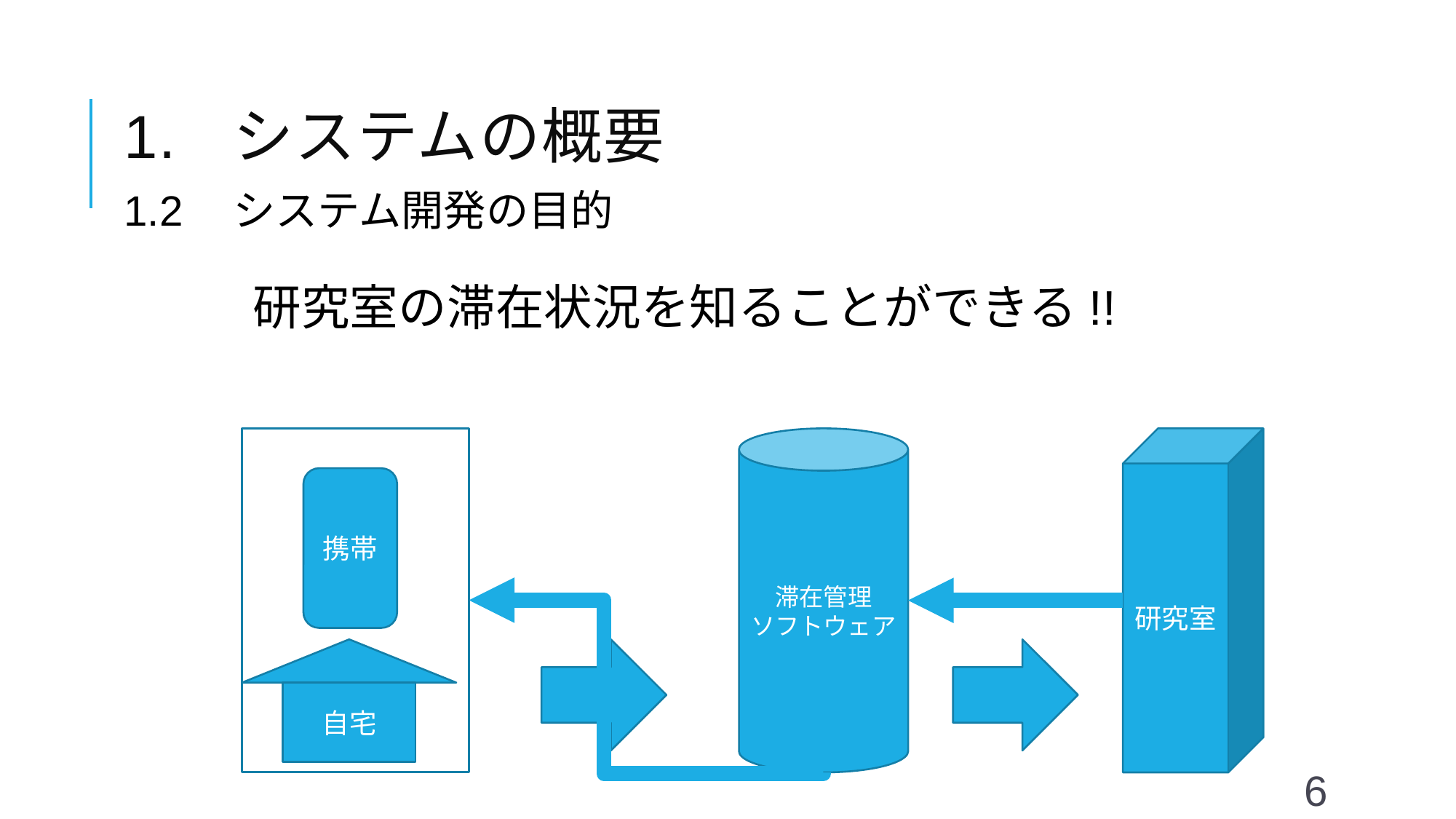

1.	システムの概要
1.2	システム開発の目的
研究室の滞在状況を知ることができる!!

滞在管理
ソフトウェア
研究室
携帯

自宅
6